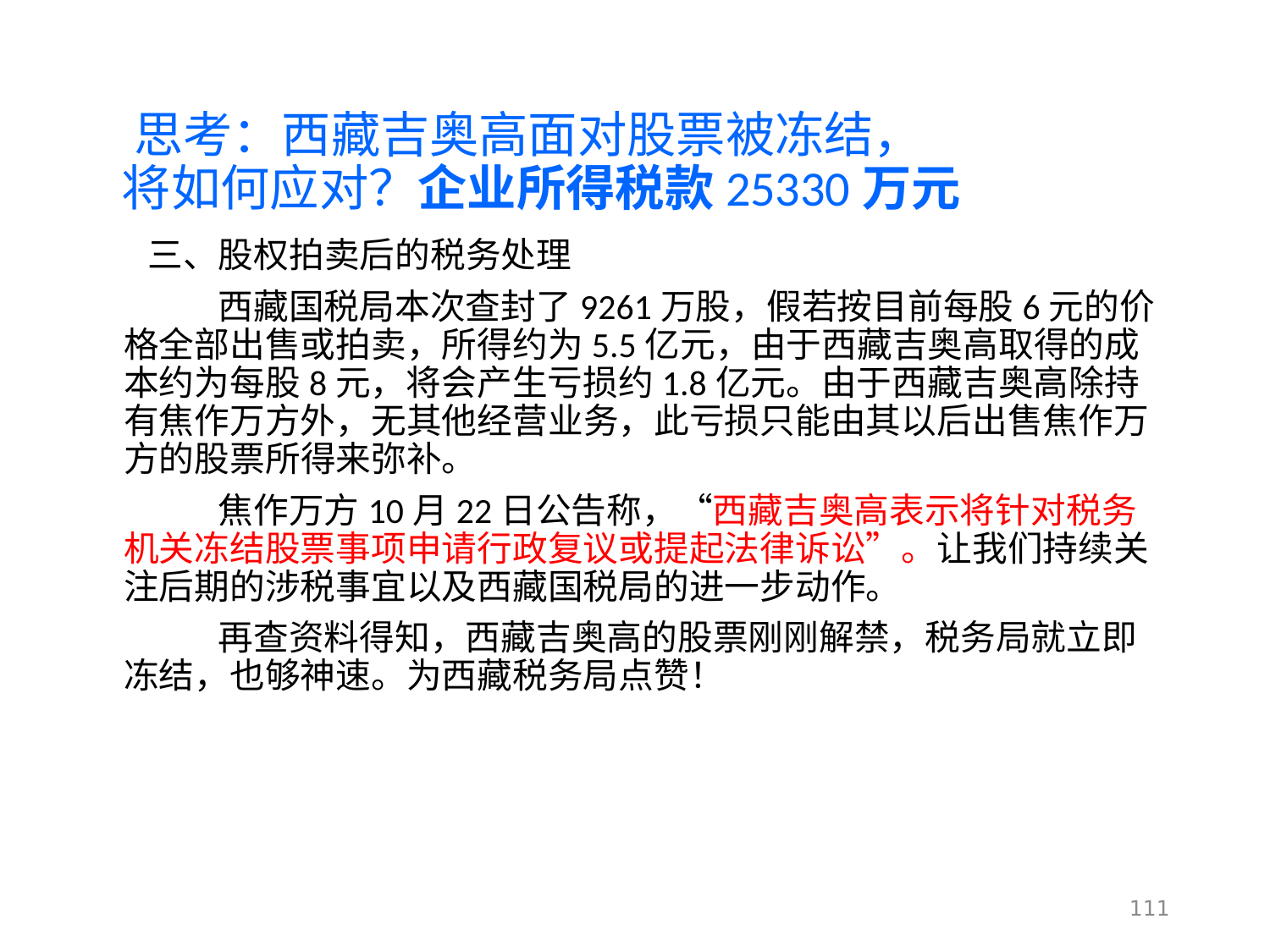

# 思考：西藏吉奥高面对股票被冻结， 将如何应对？企业所得税款25330万元
     三、股权拍卖后的税务处理
              西藏国税局本次查封了9261万股，假若按目前每股6元的价格全部出售或拍卖，所得约为5.5亿元，由于西藏吉奥高取得的成本约为每股8元，将会产生亏损约1.8亿元。由于西藏吉奥高除持有焦作万方外，无其他经营业务，此亏损只能由其以后出售焦作万方的股票所得来弥补。
              焦作万方10月22日公告称，“西藏吉奥高表示将针对税务机关冻结股票事项申请行政复议或提起法律诉讼”。让我们持续关注后期的涉税事宜以及西藏国税局的进一步动作。
              再查资料得知，西藏吉奥高的股票刚刚解禁，税务局就立即冻结，也够神速。为西藏税务局点赞！

111